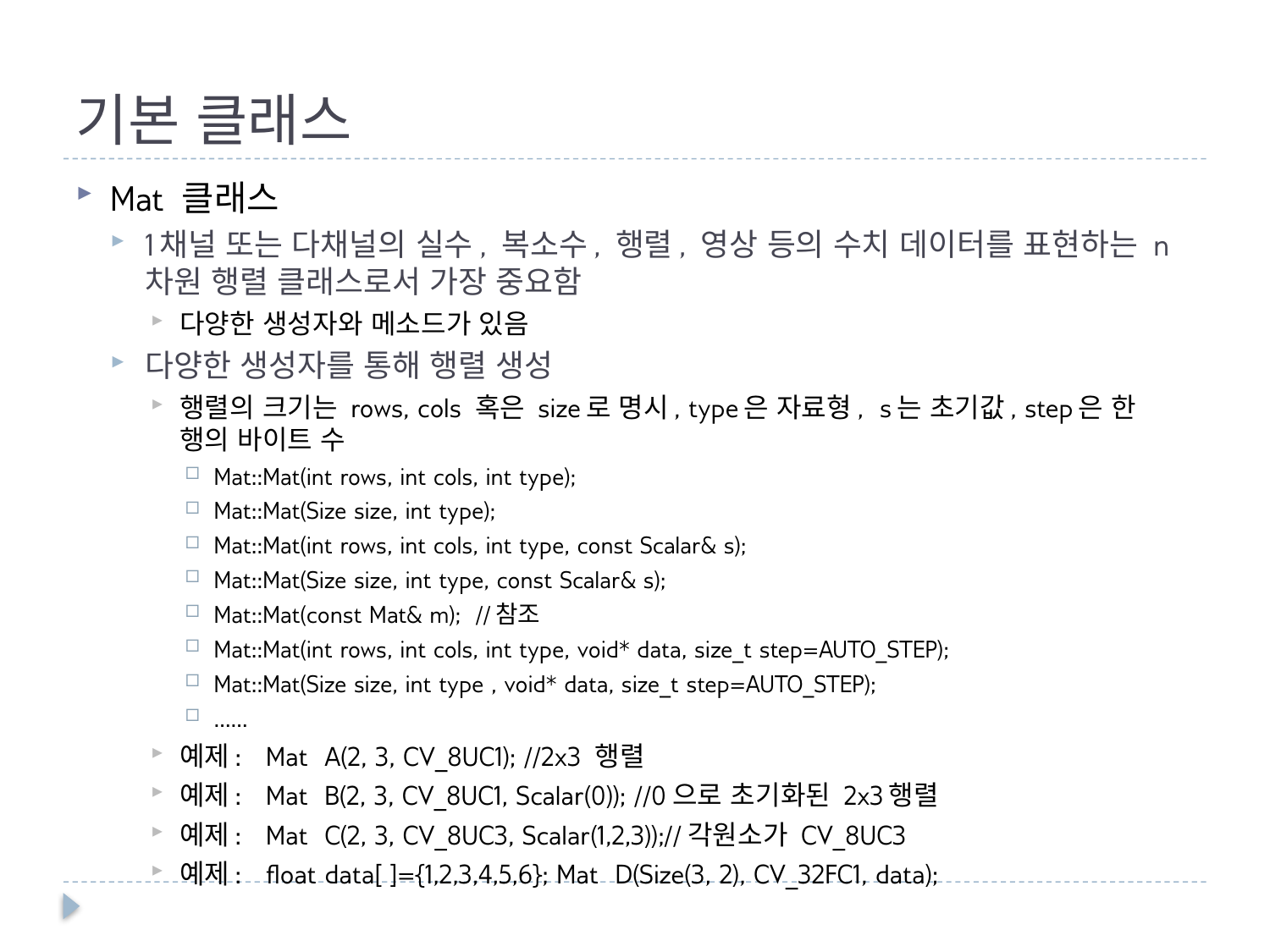

# 기본 클래스
Mat 클래스
1채널 또는 다채널의 실수, 복소수, 행렬, 영상 등의 수치 데이터를 표현하는 n차원 행렬 클래스로서 가장 중요함
다양한 생성자와 메소드가 있음
다양한 생성자를 통해 행렬 생성
행렬의 크기는 rows, cols 혹은 size로 명시, type은 자료형,  s는 초기값, step은 한 행의 바이트 수
Mat::Mat(int rows, int cols, int type);
Mat::Mat(Size size, int type);
Mat::Mat(int rows, int cols, int type, const Scalar& s);
Mat::Mat(Size size, int type, const Scalar& s);
Mat::Mat(const Mat& m);  //참조
Mat::Mat(int rows, int cols, int type, void* data, size_t step=AUTO_STEP);
Mat::Mat(Size size, int type , void* data, size_t step=AUTO_STEP);
……
예제:   Mat  A(2, 3, CV_8UC1); //2x3 행렬
예제:   Mat  B(2, 3, CV_8UC1, Scalar(0)); //0으로 초기화된 2x3행렬
예제:   Mat  C(2, 3, CV_8UC3, Scalar(1,2,3));//각원소가 CV_8UC3
예제:   float data[ ]={1,2,3,4,5,6}; Mat  D(Size(3, 2), CV_32FC1, data);